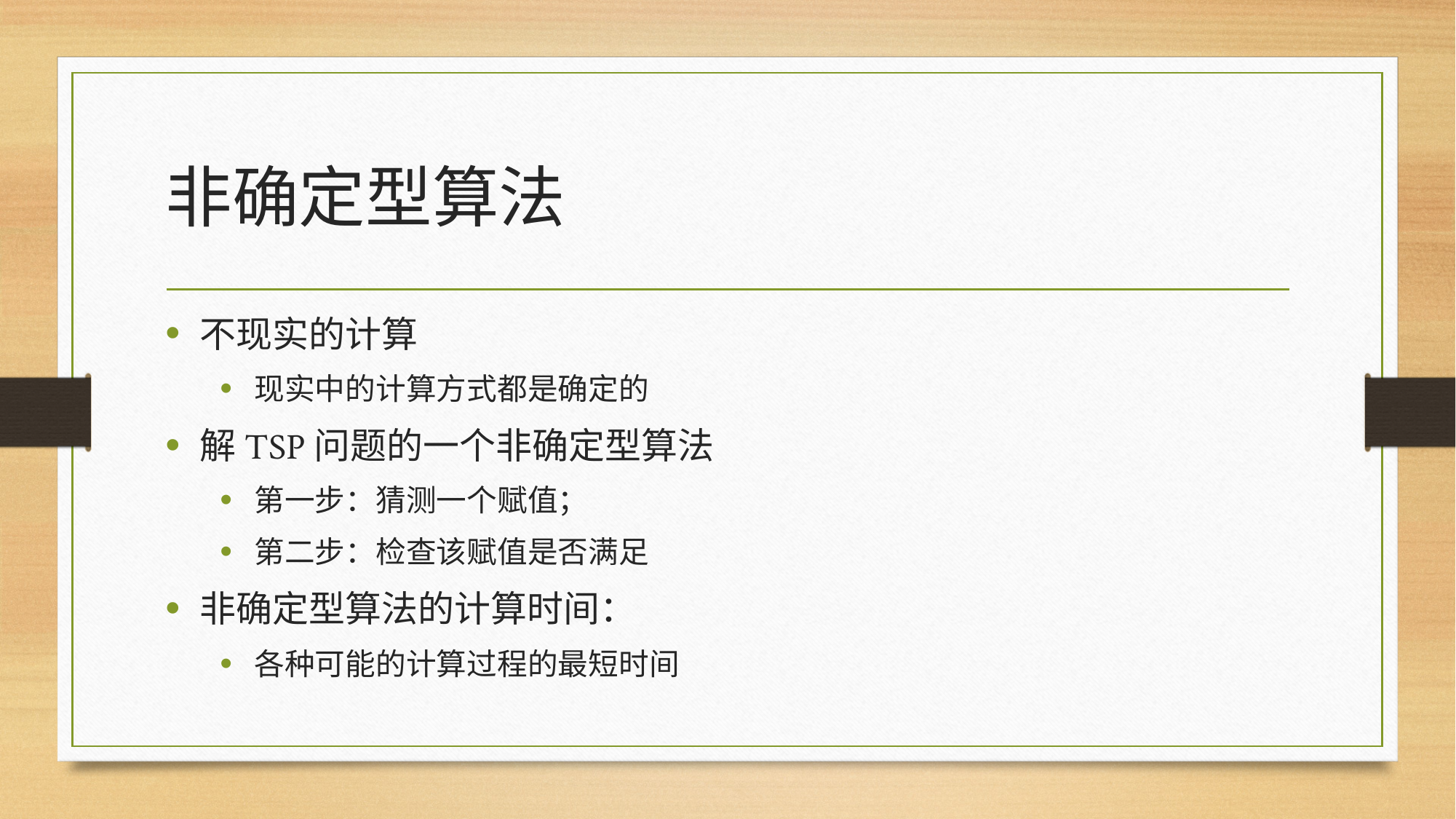

# 非确定型算法
不现实的计算
现实中的计算方式都是确定的
解TSP问题的一个非确定型算法
第一步：猜测一个赋值；
第二步：检查该赋值是否满足
非确定型算法的计算时间：
各种可能的计算过程的最短时间